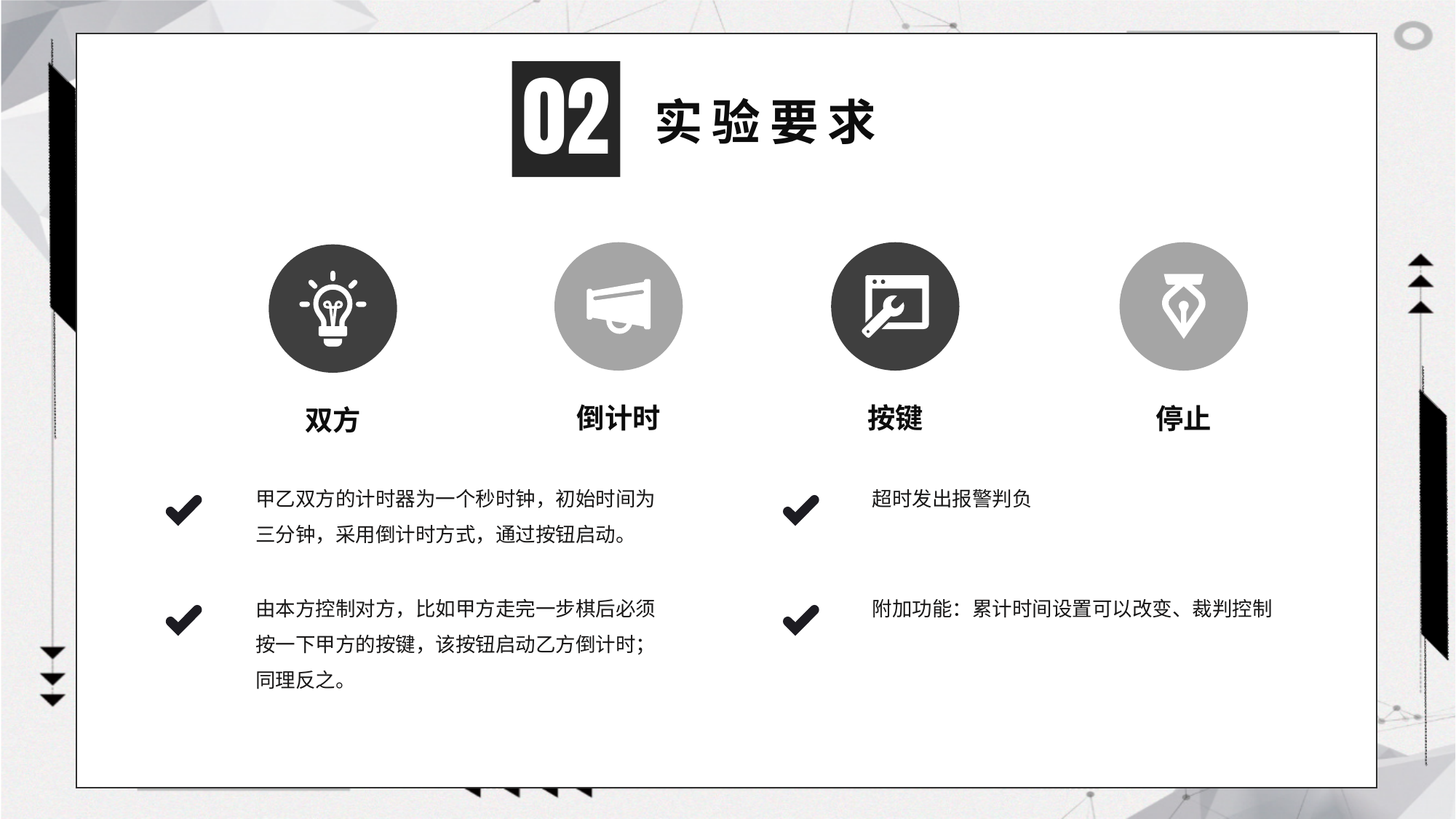

02
实验要求

按键
倒计时
停止
双方

甲乙双方的计时器为一个秒时钟，初始时间为三分钟，采用倒计时方式，通过按钮启动。
超时发出报警判负
由本方控制对方，比如甲方走完一步棋后必须按一下甲方的按键，该按钮启动乙方倒计时；同理反之。
附加功能：累计时间设置可以改变、裁判控制